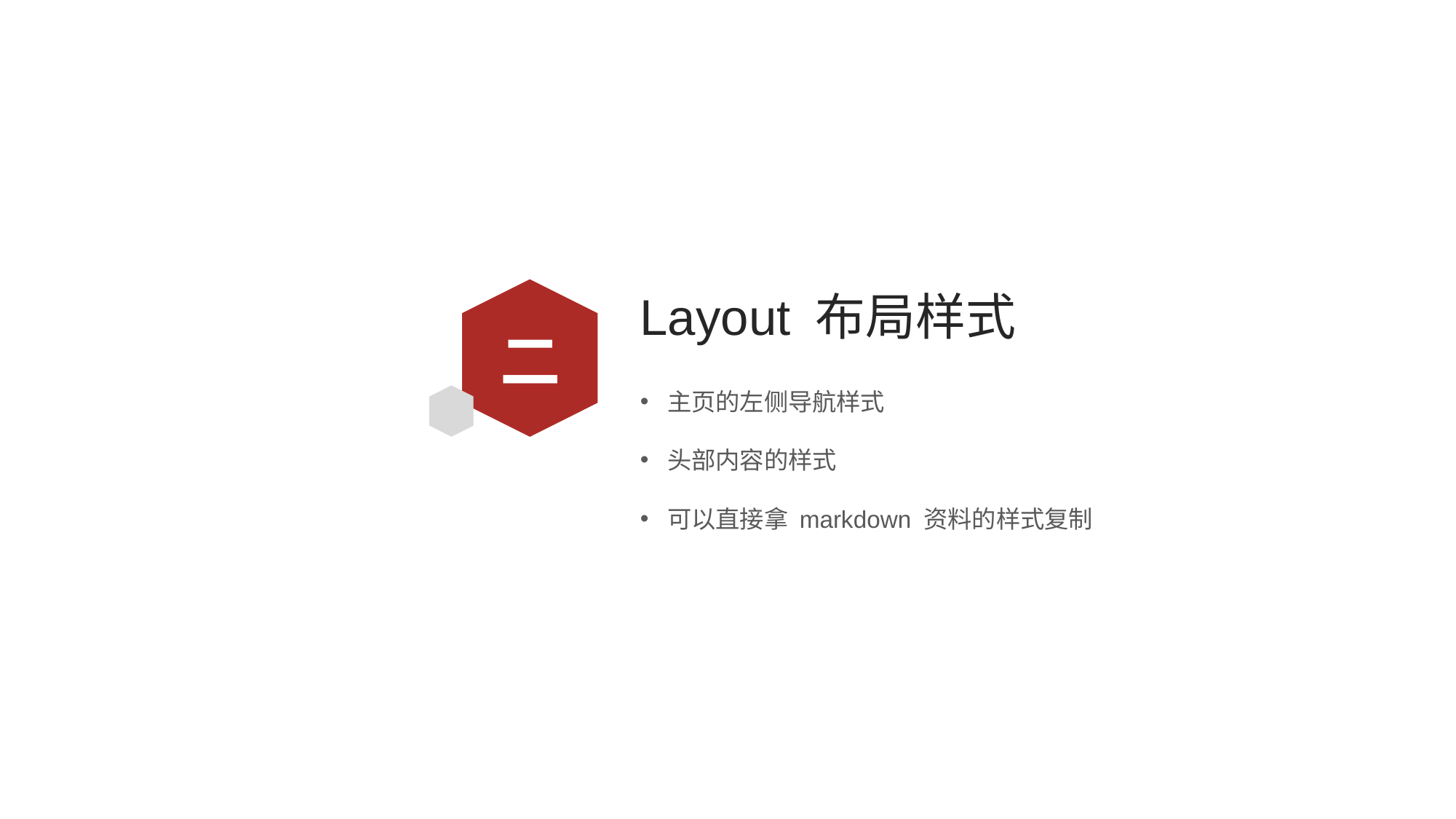

# Layout 布局样式
二
主页的左侧导航样式
头部内容的样式
可以直接拿 markdown 资料的样式复制